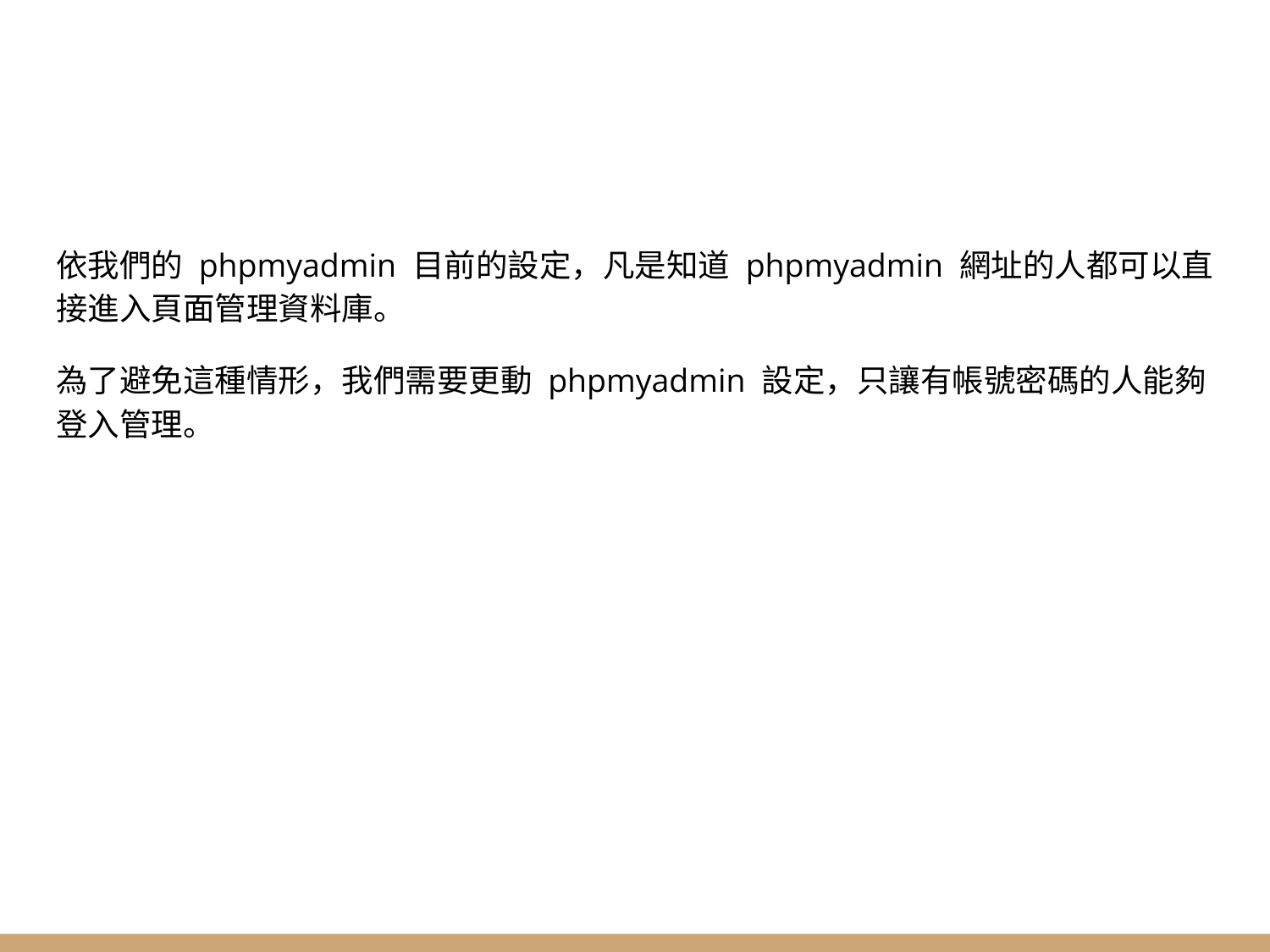

依我們的 phpmyadmin 目前的設定，凡是知道 phpmyadmin 網址的人都可以直接進入頁面管理資料庫。
為了避免這種情形，我們需要更動 phpmyadmin 設定，只讓有帳號密碼的人能夠登入管理。